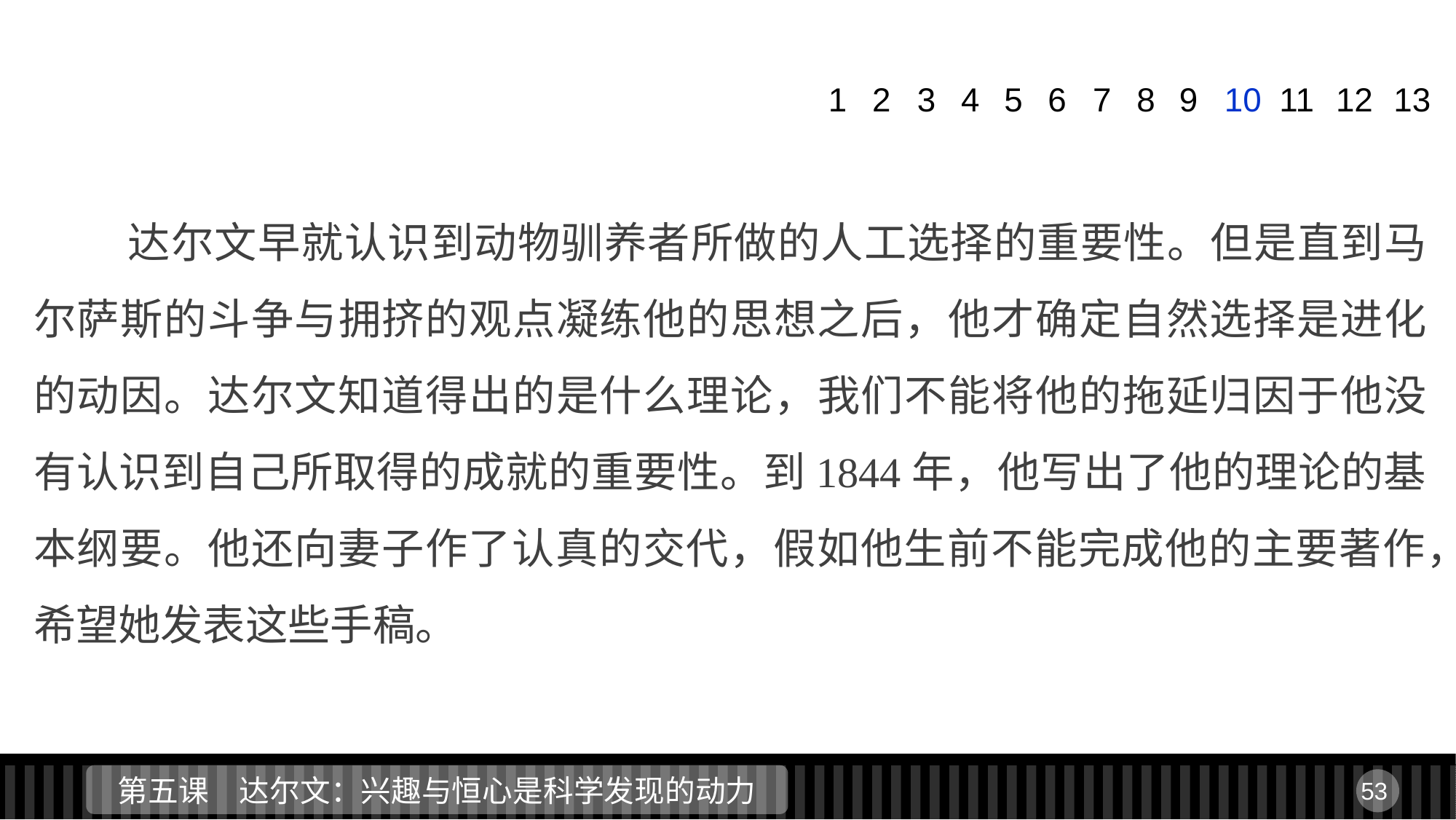

1
2
3
4
5
6
7
8
9
10
11
12
13
        达尔文早就认识到动物驯养者所做的人工选择的重要性。但是直到马尔萨斯的斗争与拥挤的观点凝练他的思想之后，他才确定自然选择是进化的动因。达尔文知道得出的是什么理论，我们不能将他的拖延归因于他没有认识到自己所取得的成就的重要性。到1844年，他写出了他的理论的基本纲要。他还向妻子作了认真的交代，假如他生前不能完成他的主要著作，希望她发表这些手稿。